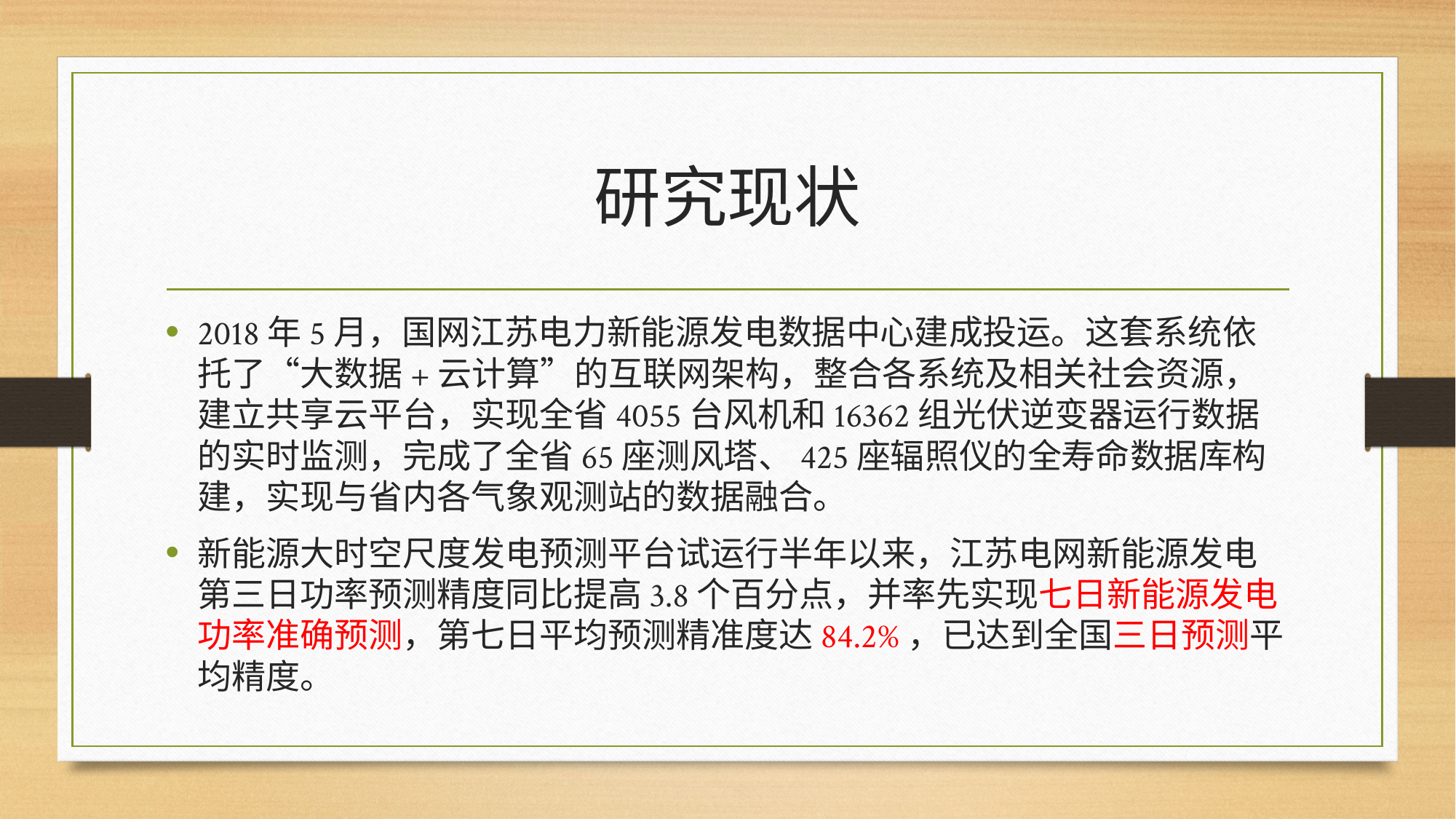

# 研究现状
2018年5月，国网江苏电力新能源发电数据中心建成投运。这套系统依托了“大数据+云计算”的互联网架构，整合各系统及相关社会资源，建立共享云平台，实现全省4055台风机和16362组光伏逆变器运行数据的实时监测，完成了全省65座测风塔、425座辐照仪的全寿命数据库构建，实现与省内各气象观测站的数据融合。
新能源大时空尺度发电预测平台试运行半年以来，江苏电网新能源发电第三日功率预测精度同比提高3.8个百分点，并率先实现七日新能源发电功率准确预测，第七日平均预测精准度达84.2%，已达到全国三日预测平均精度。